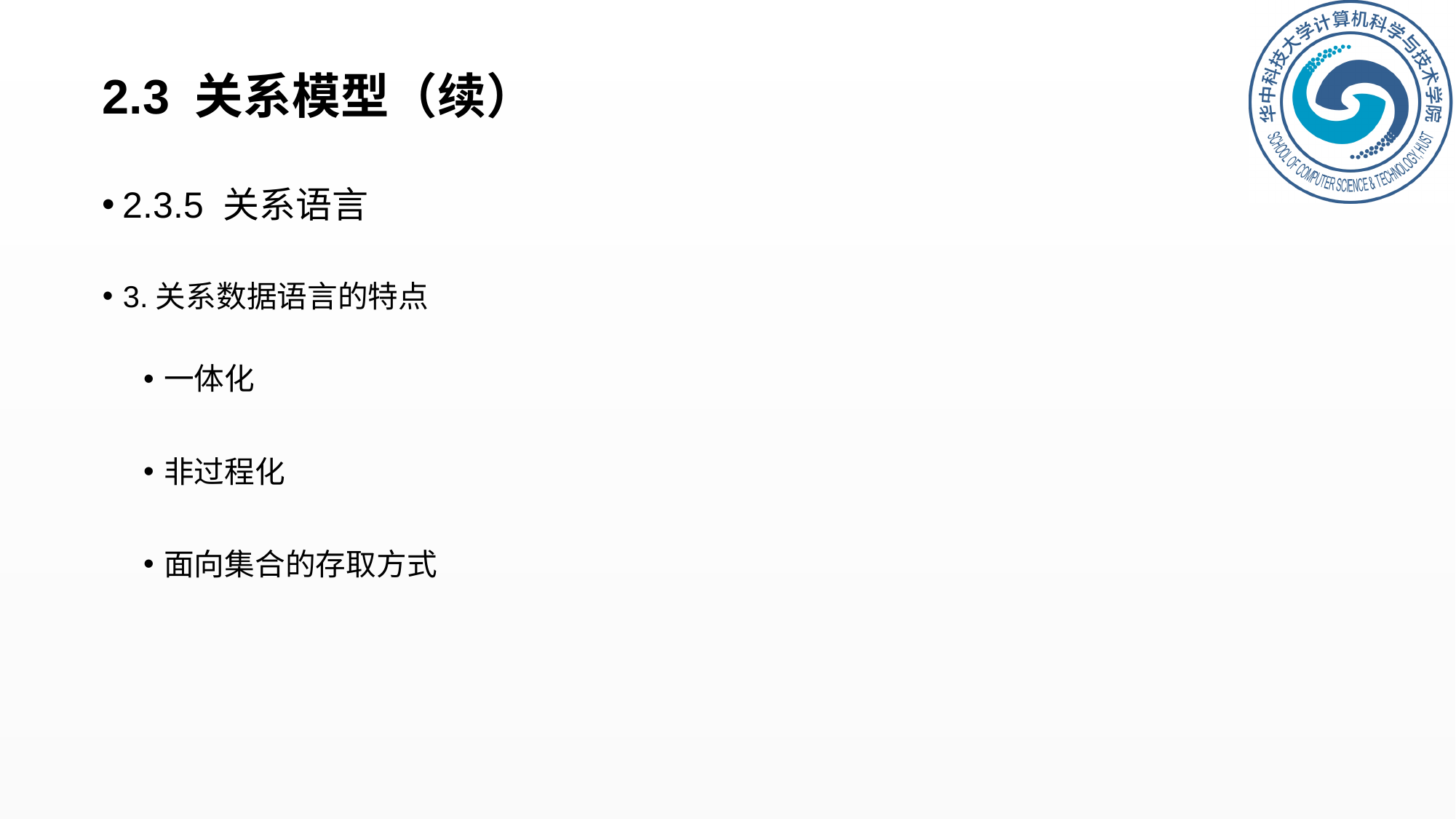

# 2.3 关系模型（续）
2.3.5 关系语言

3.关系数据语言的特点

一体化

非过程化

面向集合的存取方式